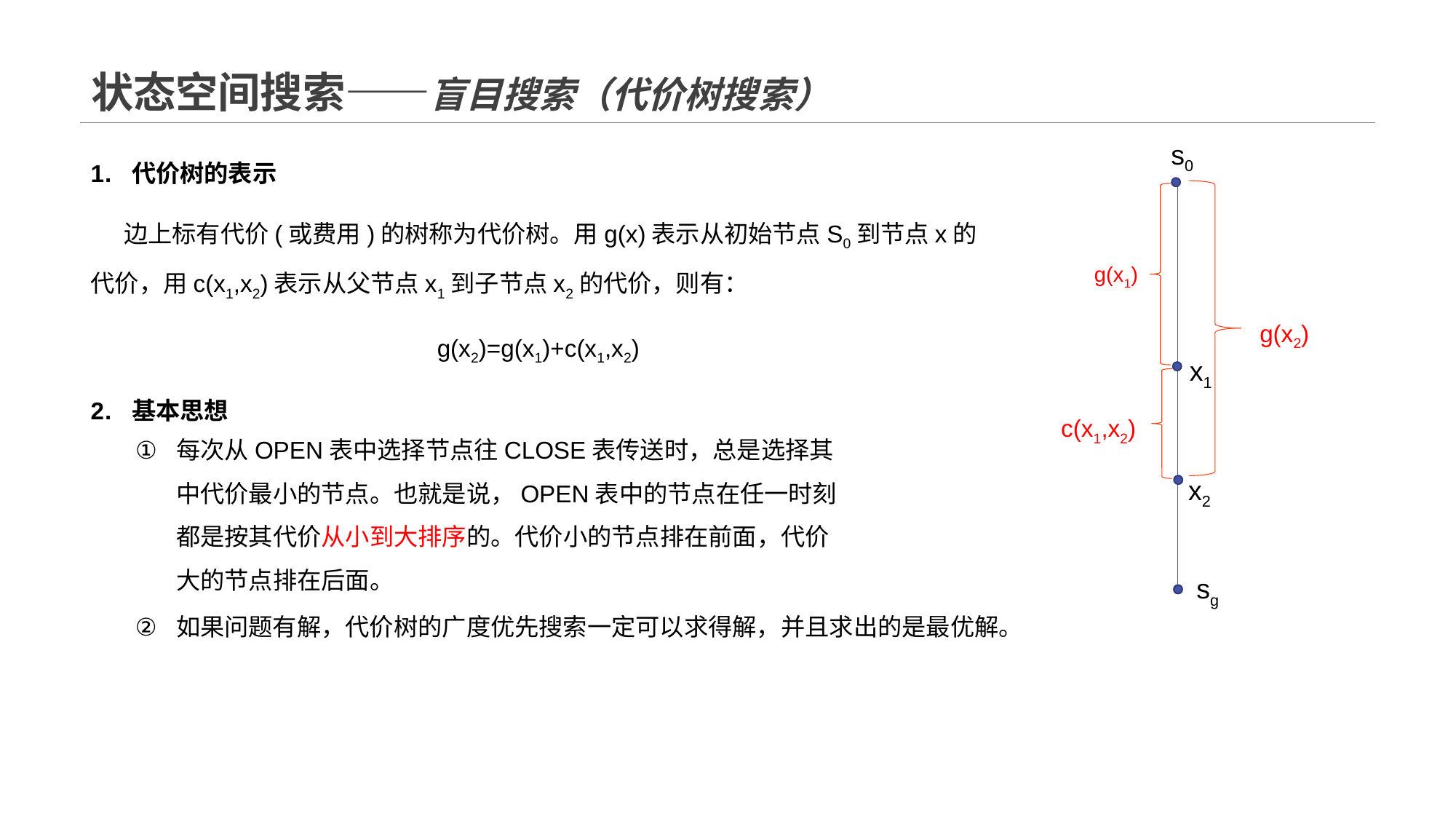

# 状态空间搜索——盲目搜索（代价树搜索）
代价树的表示
     边上标有代价(或费用)的树称为代价树。用g(x)表示从初始节点S0到节点x的代价，用c(x1,x2)表示从父节点x1到子节点x2的代价，则有：
g(x2)=g(x1)+c(x1,x2)
基本思想

g(x2)

sg
x1
x2

s0

g(x1)
c(x1,x2)
每次从OPEN表中选择节点往CLOSE表传送时，总是选择其中代价最小的节点。也就是说，OPEN表中的节点在任一时刻都是按其代价从小到大排序的。代价小的节点排在前面，代价大的节点排在后面。
如果问题有解，代价树的广度优先搜索一定可以求得解，并且求出的是最优解。